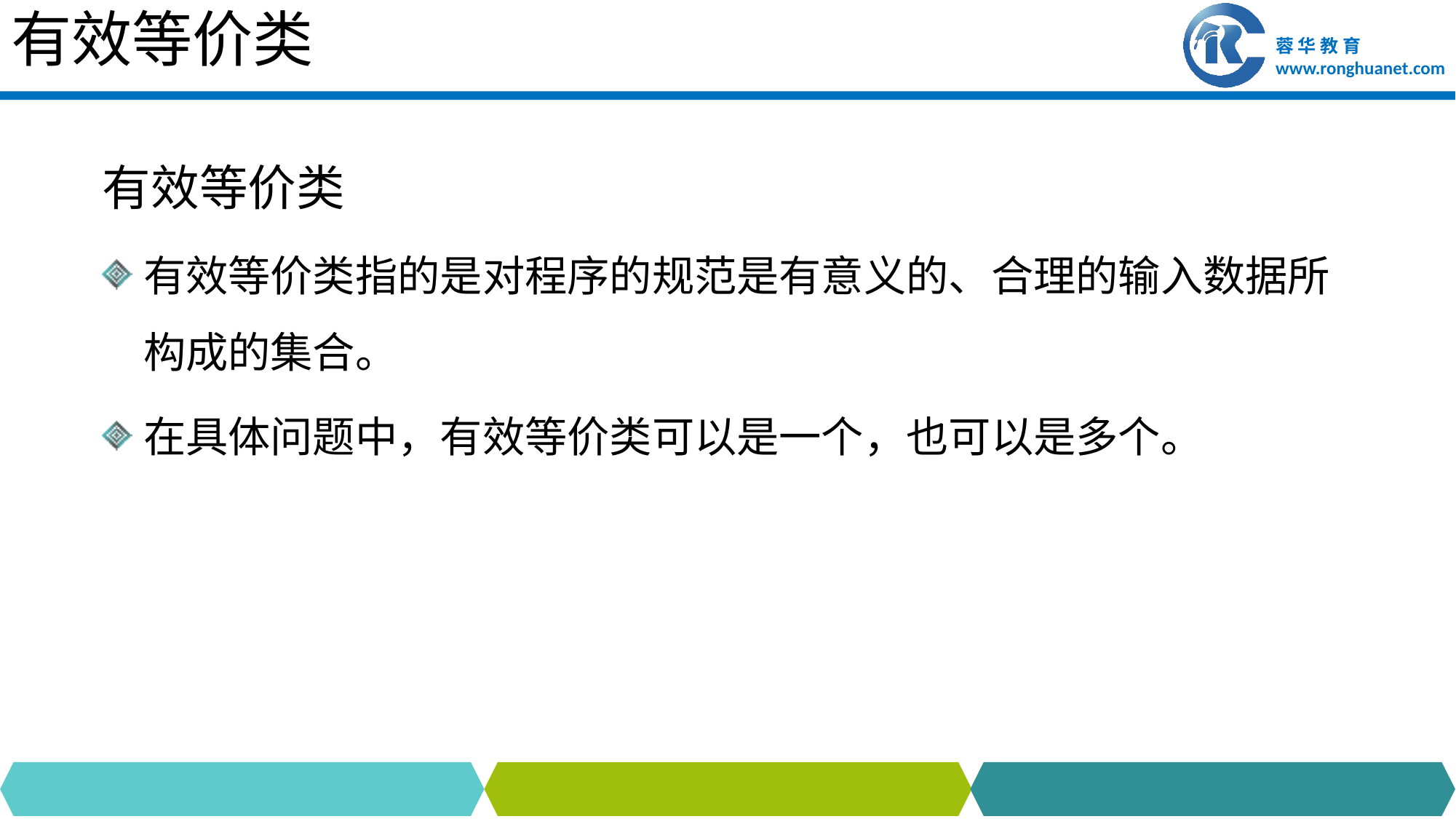

# 有效等价类
有效等价类
有效等价类指的是对程序的规范是有意义的、合理的输入数据所构成的集合。
在具体问题中，有效等价类可以是一个，也可以是多个。